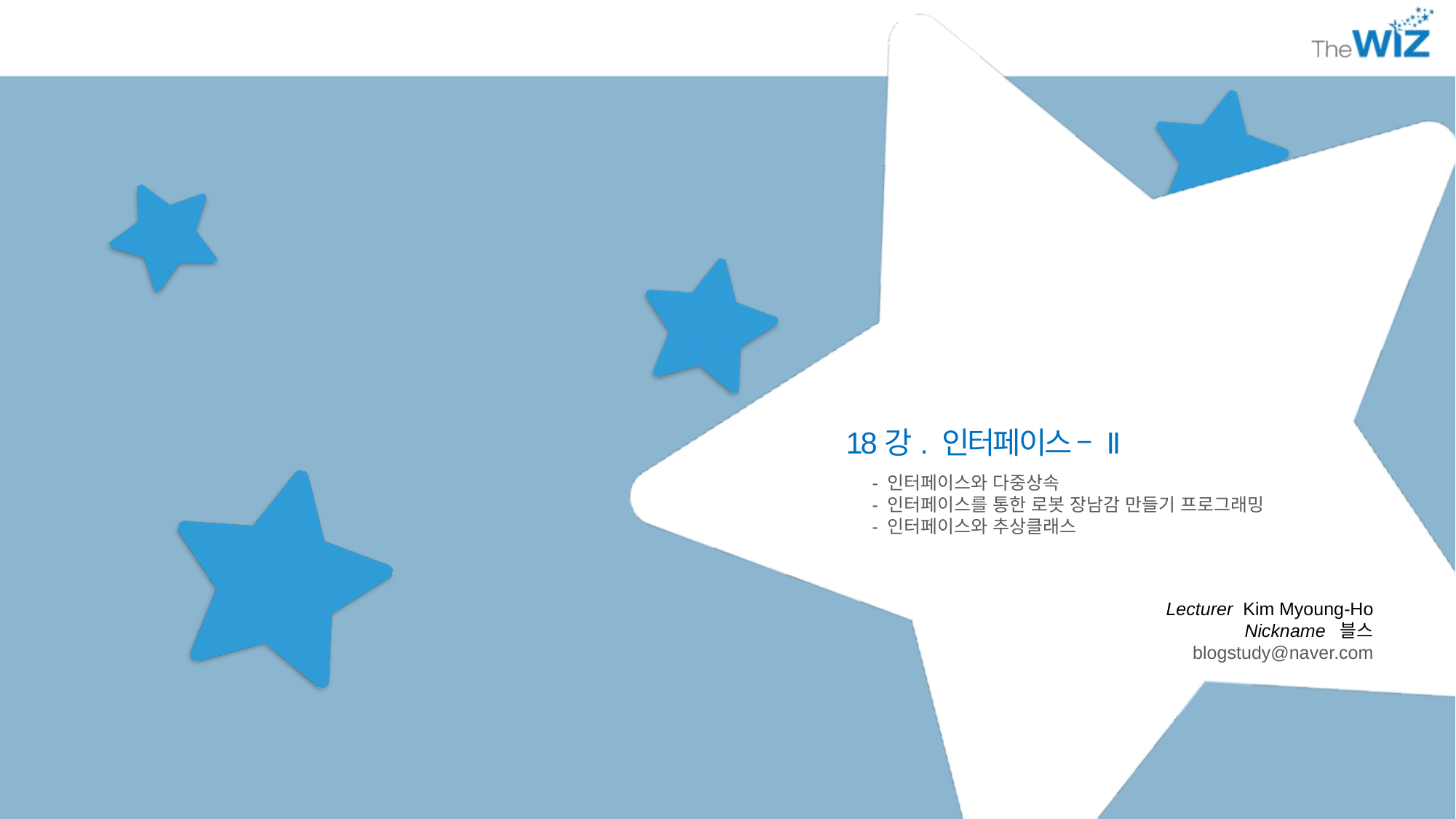

18강. 인터페이스 – II
- 인터페이스와 다중상속
- 인터페이스를 통한 로봇 장남감 만들기 프로그래밍
- 인터페이스와 추상클래스
Lecturer  Kim Myoung-Ho
Nickname  블스
blogstudy@naver.com